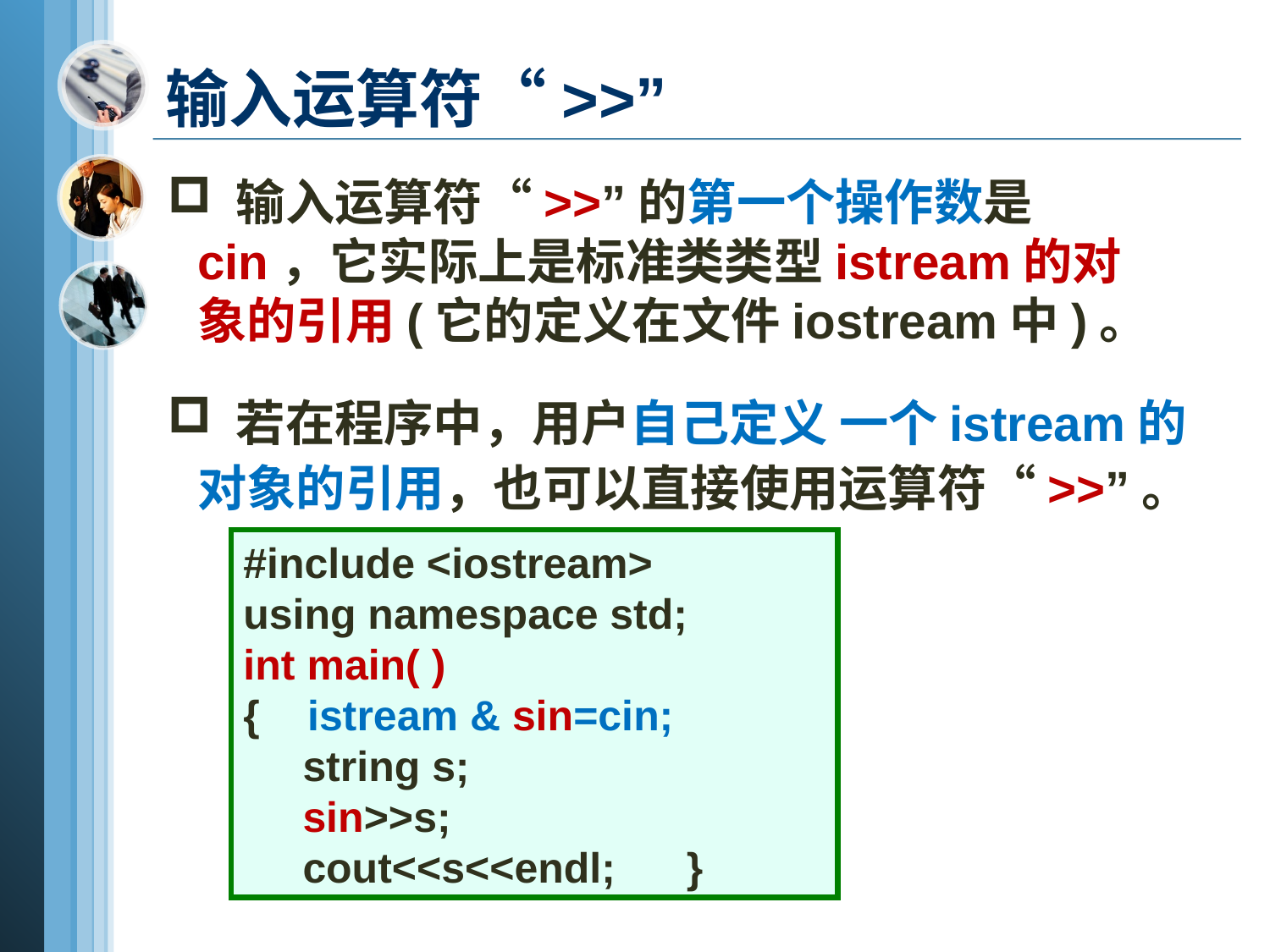

输入运算符“>>”
 输入运算符“>>”的第一个操作数是cin，它实际上是标准类类型istream的对象的引用(它的定义在文件iostream中)。
 若在程序中，用户自己定义 一个istream的对象的引用，也可以直接使用运算符“>>”。
#include <iostream>
using namespace std;
int main( )
{    istream & sin=cin;
     string s;
     sin>>s;
     cout<<s<<endl;      }